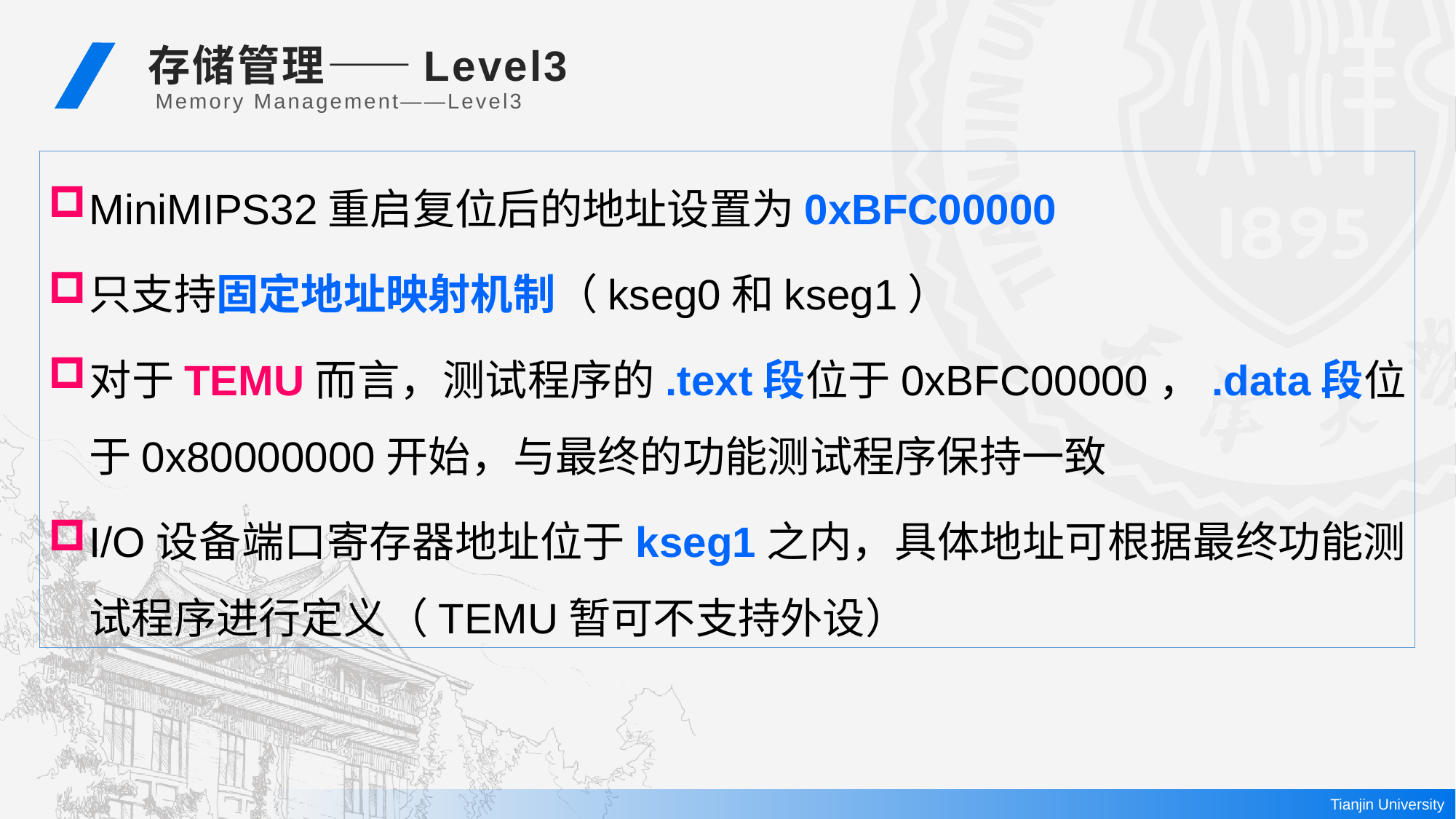

存储管理——Level3
   Memory Management——Level3
MiniMIPS32重启复位后的地址设置为0xBFC00000
只支持固定地址映射机制（kseg0和kseg1）
对于TEMU而言，测试程序的.text段位于0xBFC00000，.data段位于0x80000000开始，与最终的功能测试程序保持一致
I/O设备端口寄存器地址位于kseg1之内，具体地址可根据最终功能测试程序进行定义（TEMU暂可不支持外设）